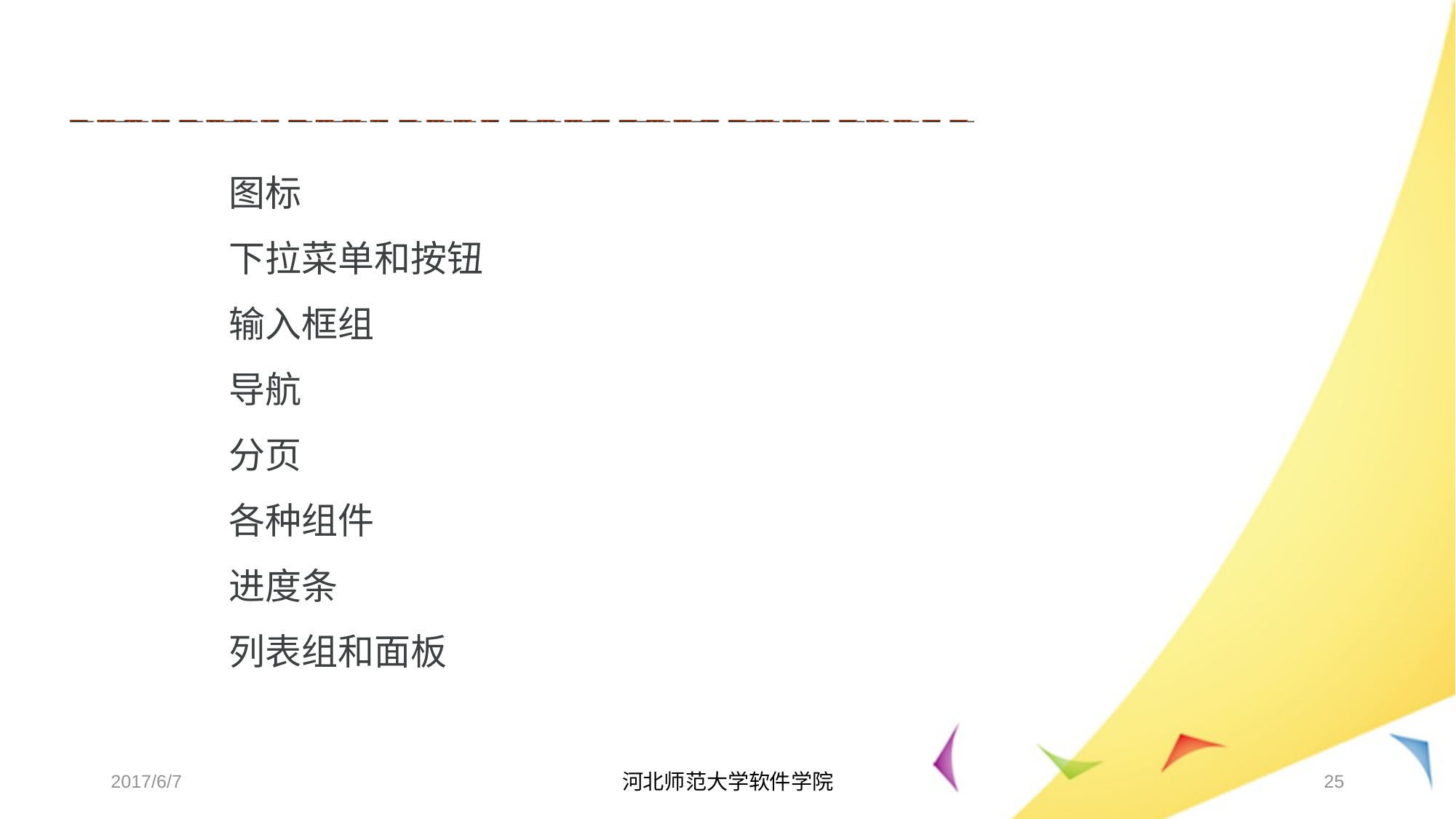

图标
下拉菜单和按钮
输入框组
导航
分页
各种组件
进度条
列表组和面板
2017/6/7
河北师范大学软件学院
25